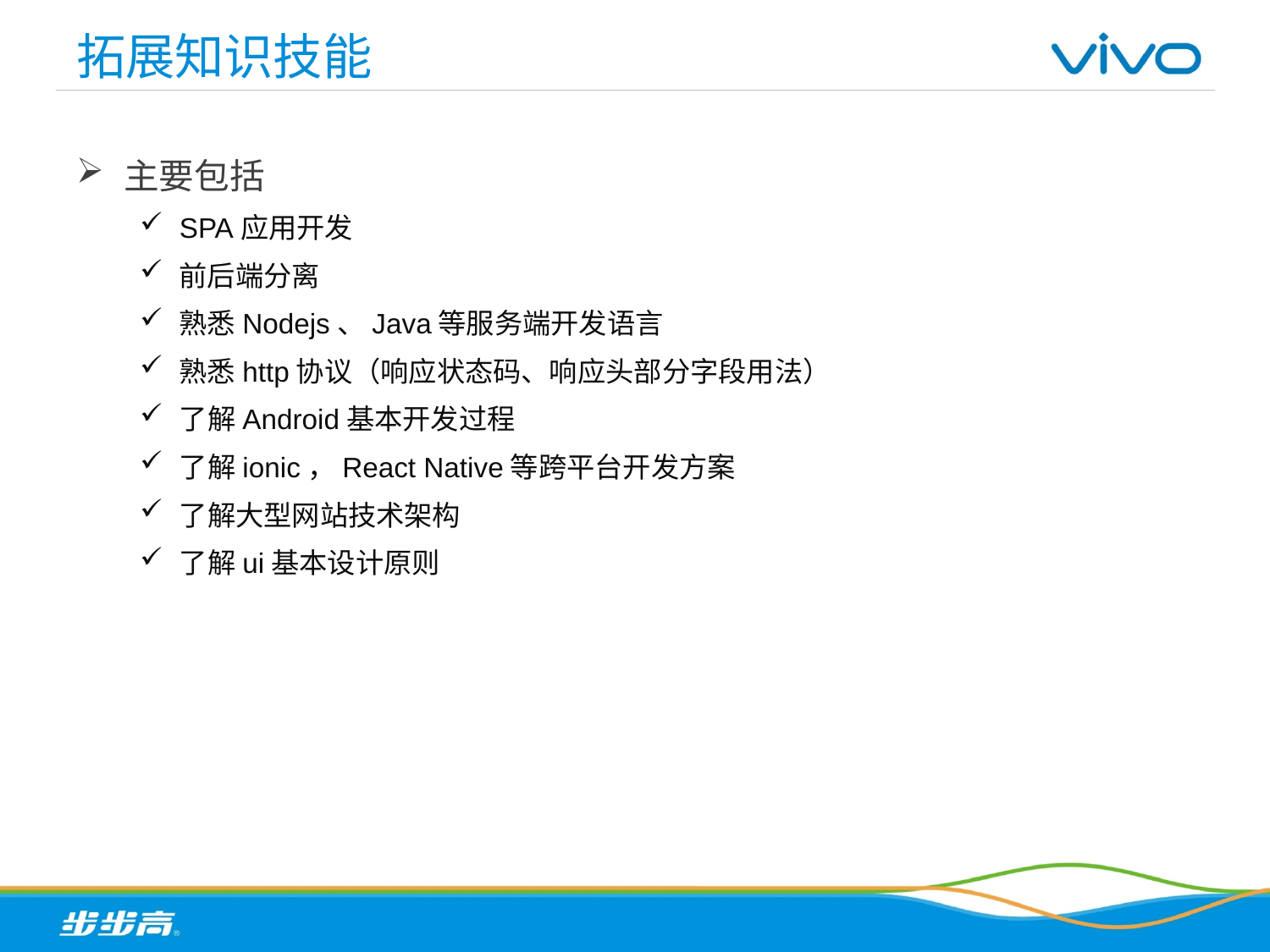

# 拓展知识技能
主要包括
SPA应用开发
前后端分离
熟悉Nodejs、Java等服务端开发语言
熟悉http协议（响应状态码、响应头部分字段用法）
了解Android基本开发过程
了解ionic，React Native等跨平台开发方案
了解大型网站技术架构
了解ui基本设计原则